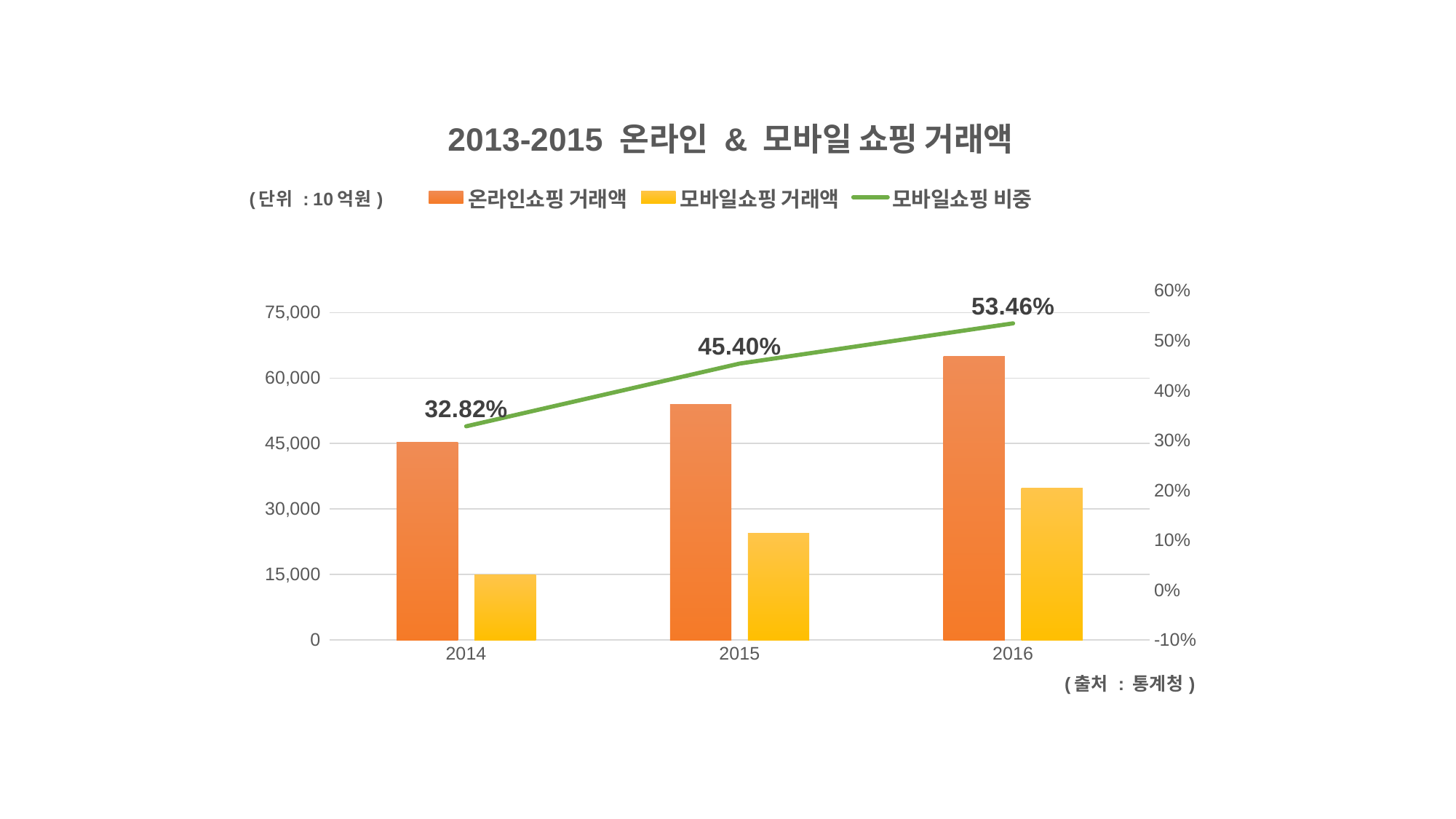

### Chart: 2013-2015 온라인 & 모바일 쇼핑 거래액

| Category | 온라인쇼핑 거래액 | 모바일쇼핑 거래액 | 모바일쇼핑 비중 |
|---|---|---|---|
| 2014 | 45302.0 | 14869.0 | 0.328219504657631 |
| 2015 | 53888.0 | 24464.0 | 0.45397862232779096 |
| 2016 | 64913.0 | 34703.0 | 0.5346078597507433 |